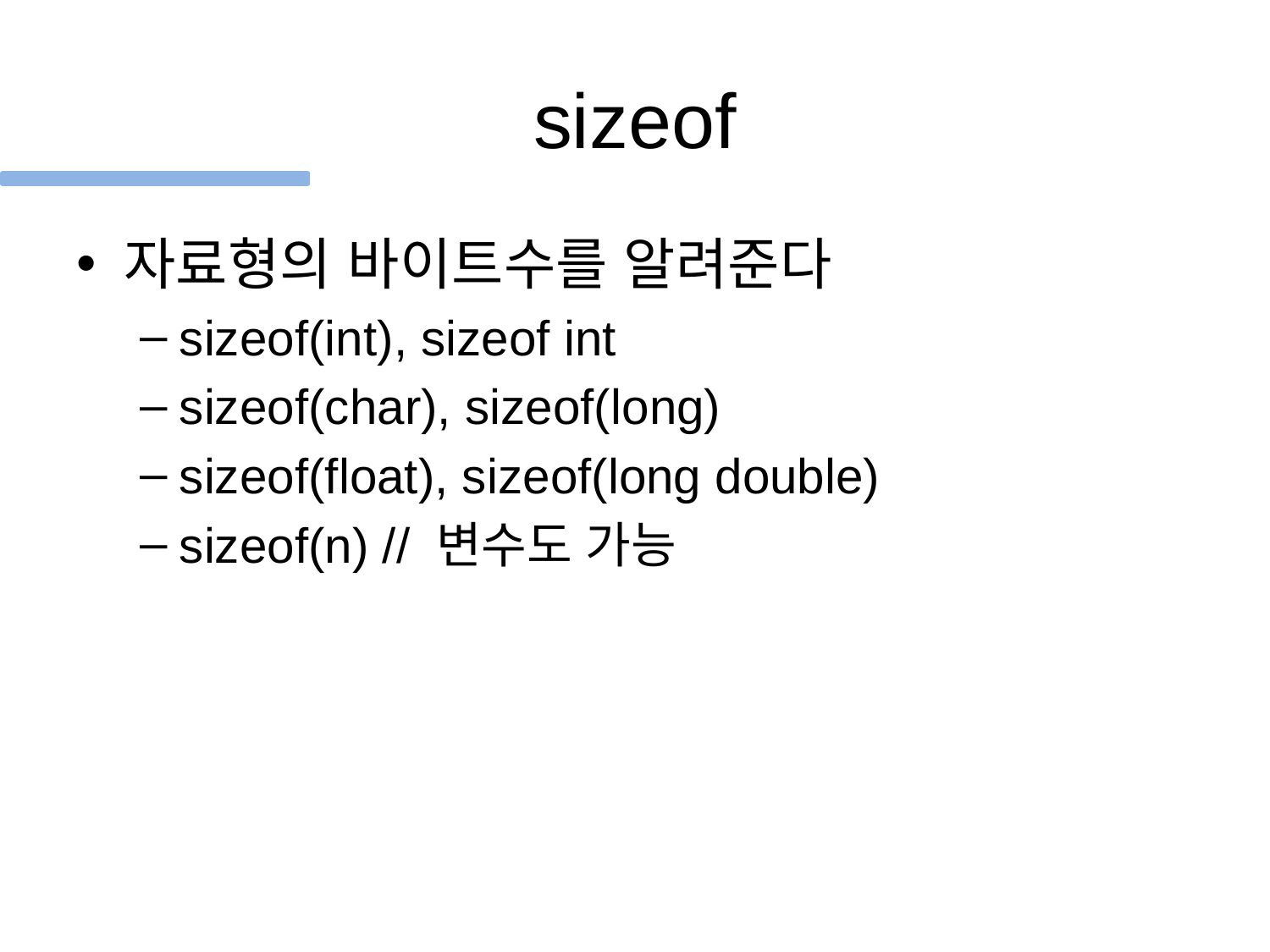

# sizeof

자료형의 바이트수를 알려준다
sizeof(int), sizeof int
sizeof(char), sizeof(long)
sizeof(float), sizeof(long double)
sizeof(n) // 변수도 가능